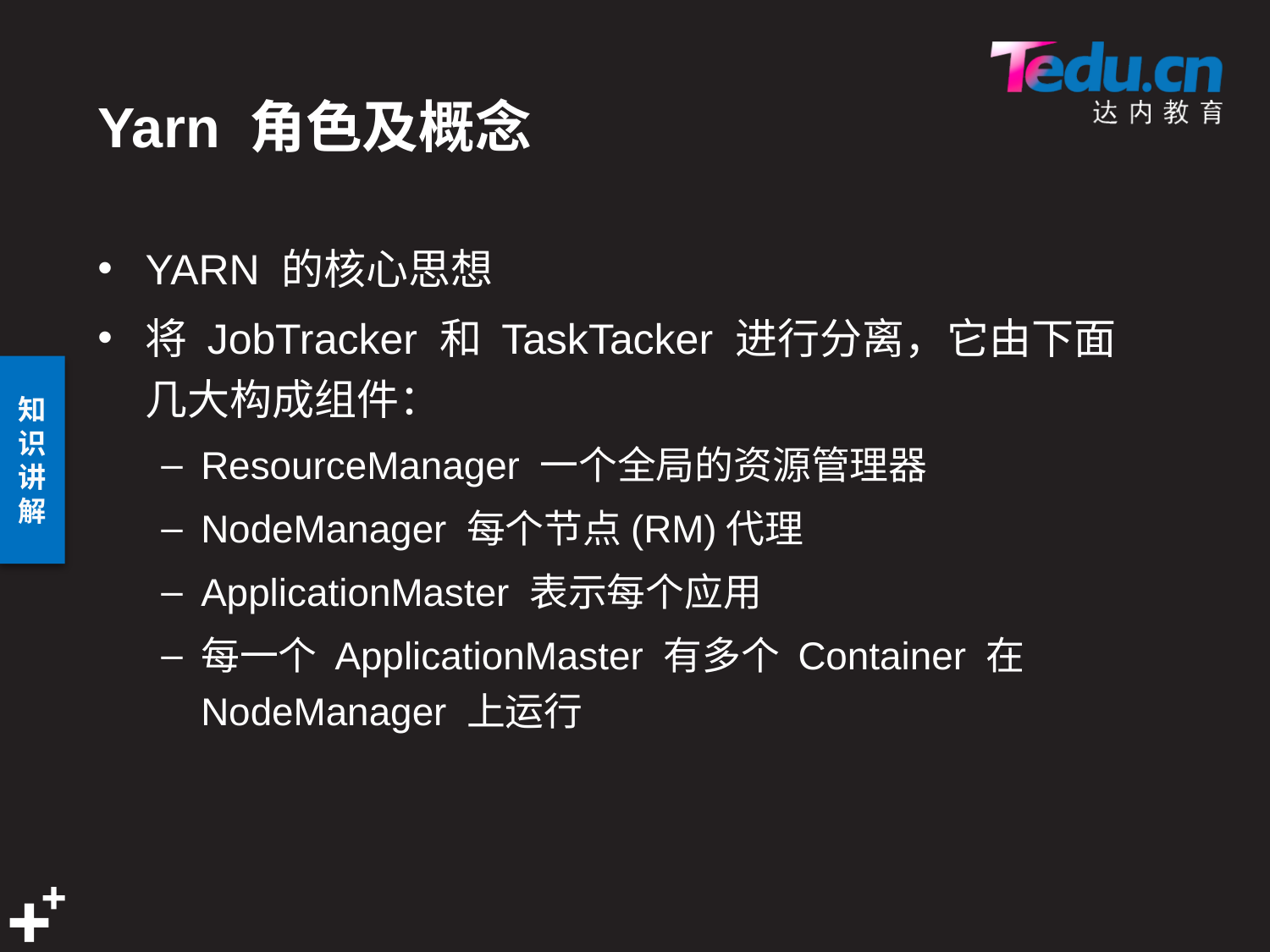

# Yarn 角色及概念
YARN 的核心思想
将 JobTracker 和 TaskTacker 进行分离，它由下面几大构成组件：
ResourceManager 一个全局的资源管理器
NodeManager 每个节点(RM)代理
ApplicationMaster 表示每个应用
每一个 ApplicationMaster 有多个 Container 在NodeManager 上运行